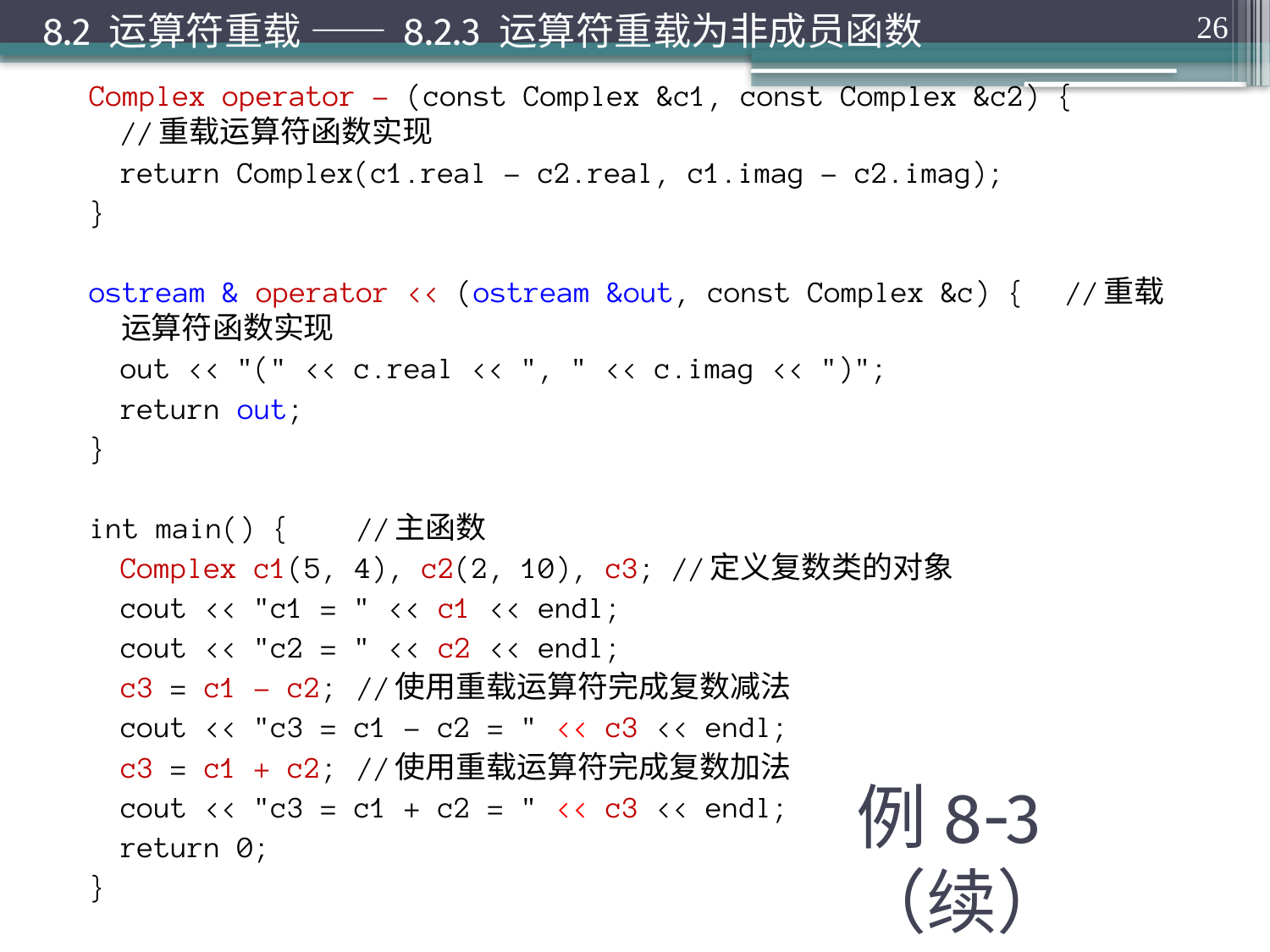

8.2 运算符重载 —— 8.2.3 运算符重载为非成员函数
26
Complex operator - (const Complex &c1, const Complex &c2) {	//重载运算符函数实现
	return Complex(c1.real - c2.real, c1.imag - c2.imag);
}

ostream & operator << (ostream &out, const Complex &c) {	//重载运算符函数实现
	out << "(" << c.real << ", " << c.imag << ")";
	return out;
}

int main() {	//主函数
	Complex c1(5, 4), c2(2, 10), c3;	//定义复数类的对象
	cout << "c1 = " << c1 << endl;
	cout << "c2 = " << c2 << endl;
	c3 = c1 - c2;	//使用重载运算符完成复数减法
	cout << "c3 = c1 - c2 = " << c3 << endl;
	c3 = c1 + c2;	//使用重载运算符完成复数加法
	cout << "c3 = c1 + c2 = " << c3 << endl;
	return 0;
}
# 例8-3（续）